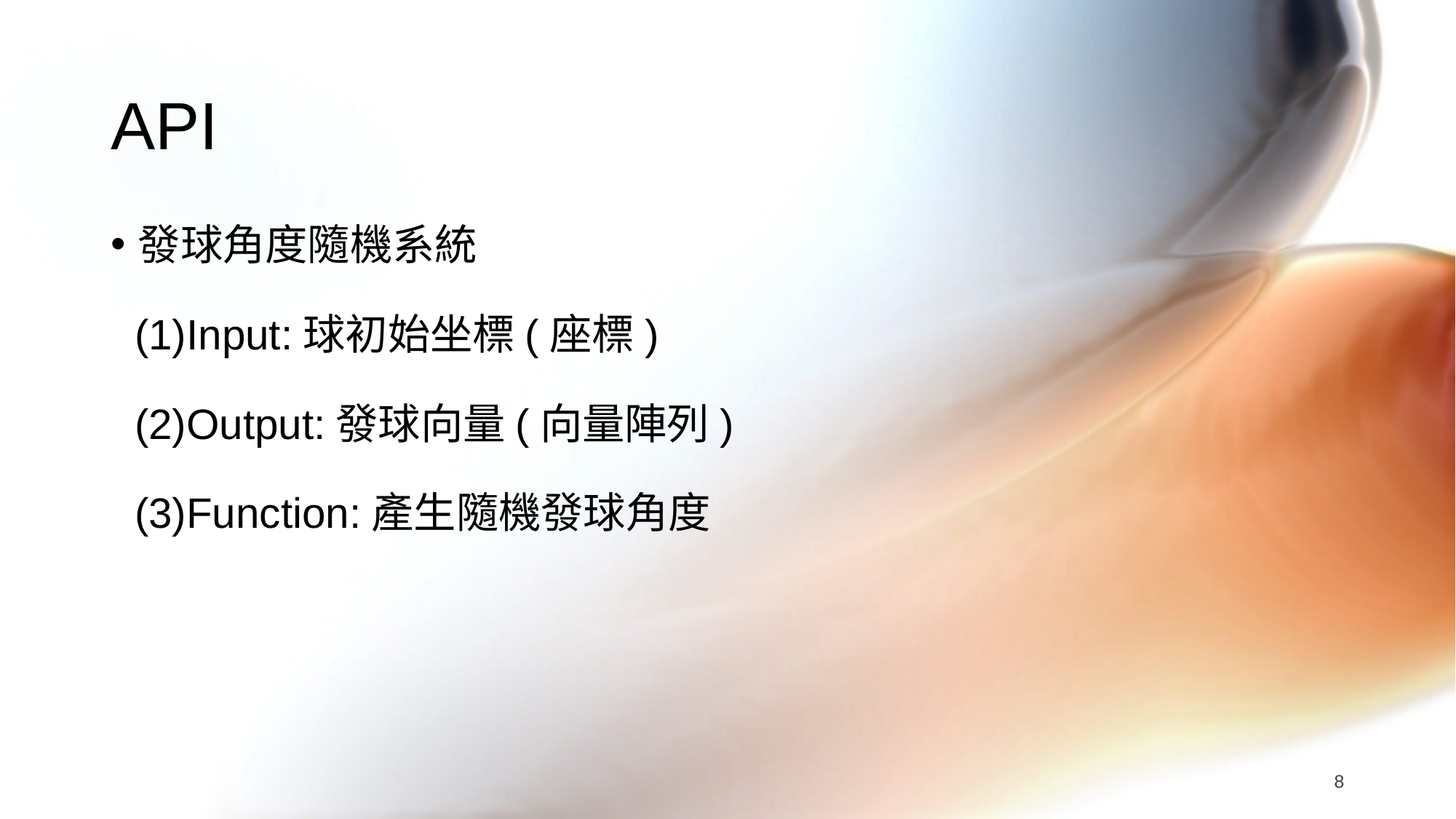

# API
發球角度隨機系統
  (1)Input:球初始坐標(座標)
  (2)Output:發球向量(向量陣列)
  (3)Function:產生隨機發球角度

8